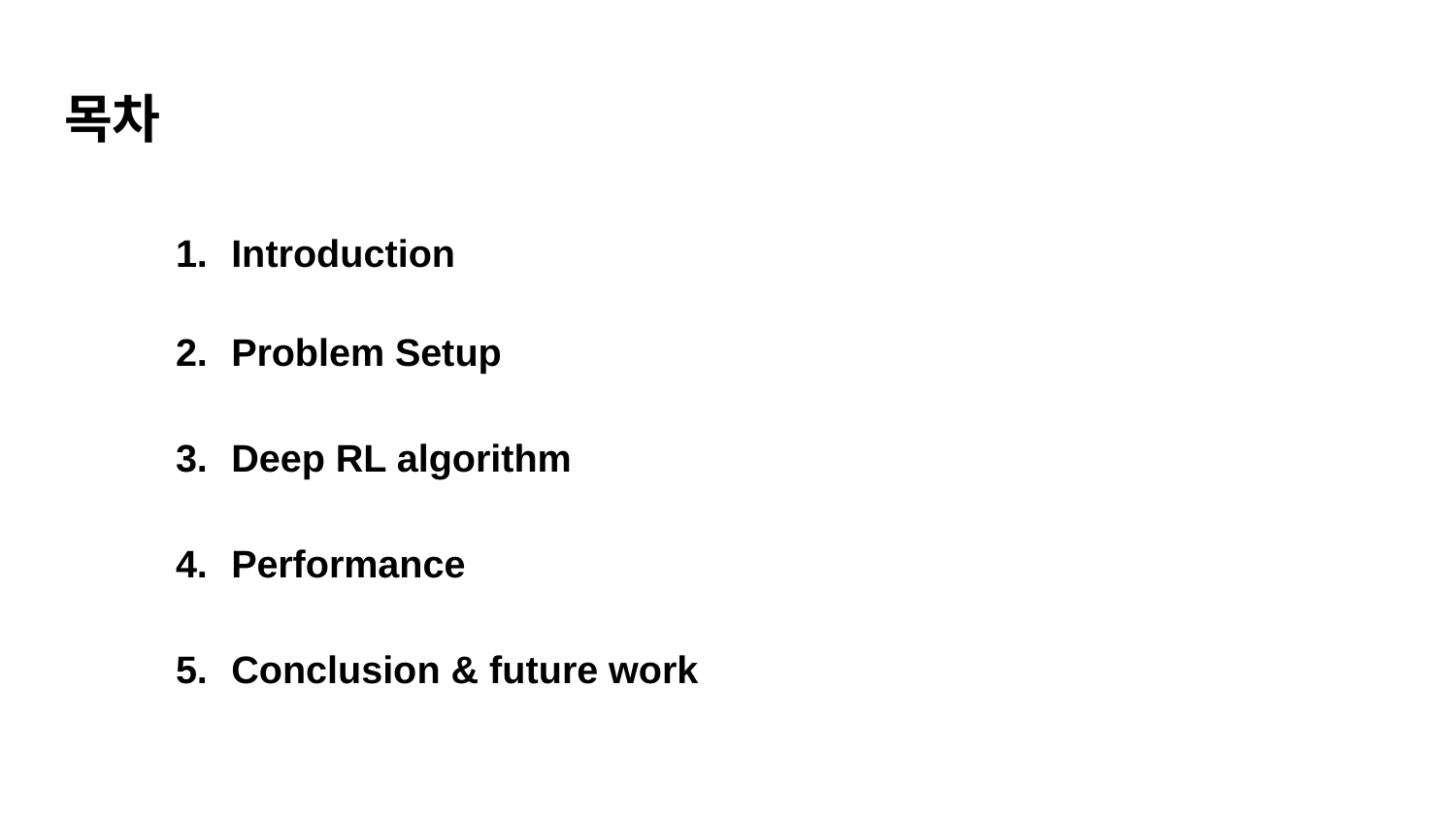

# 목차
Introduction
Problem Setup
Deep RL algorithm
Performance
Conclusion & future work